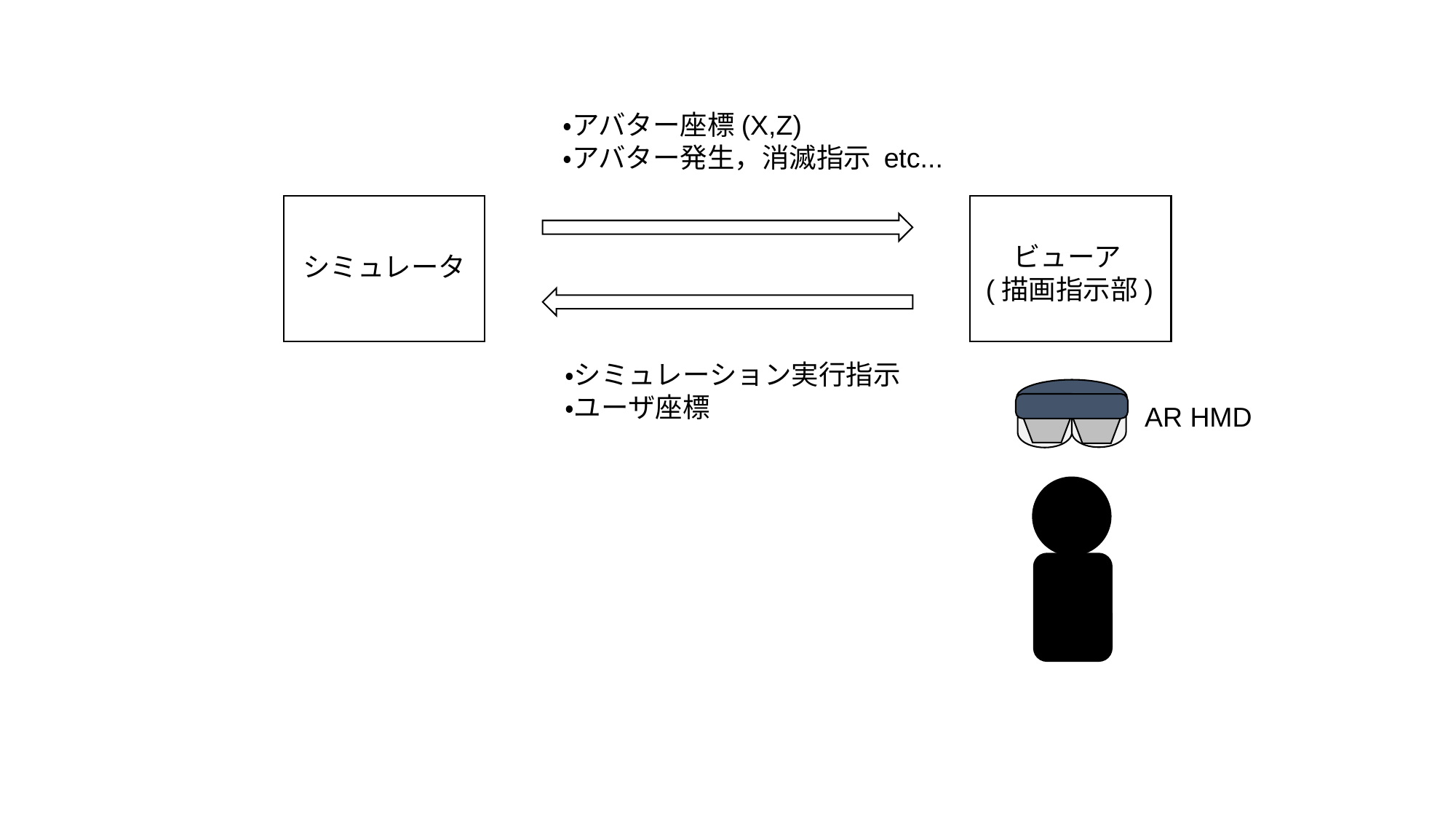

・アバター座標(X,Z)
・アバター発生，消滅指示 etc...

　ビューア
(描画指示部)
シミュレータ

・シミュレーション実行指示
・ユーザ座標

AR HMD